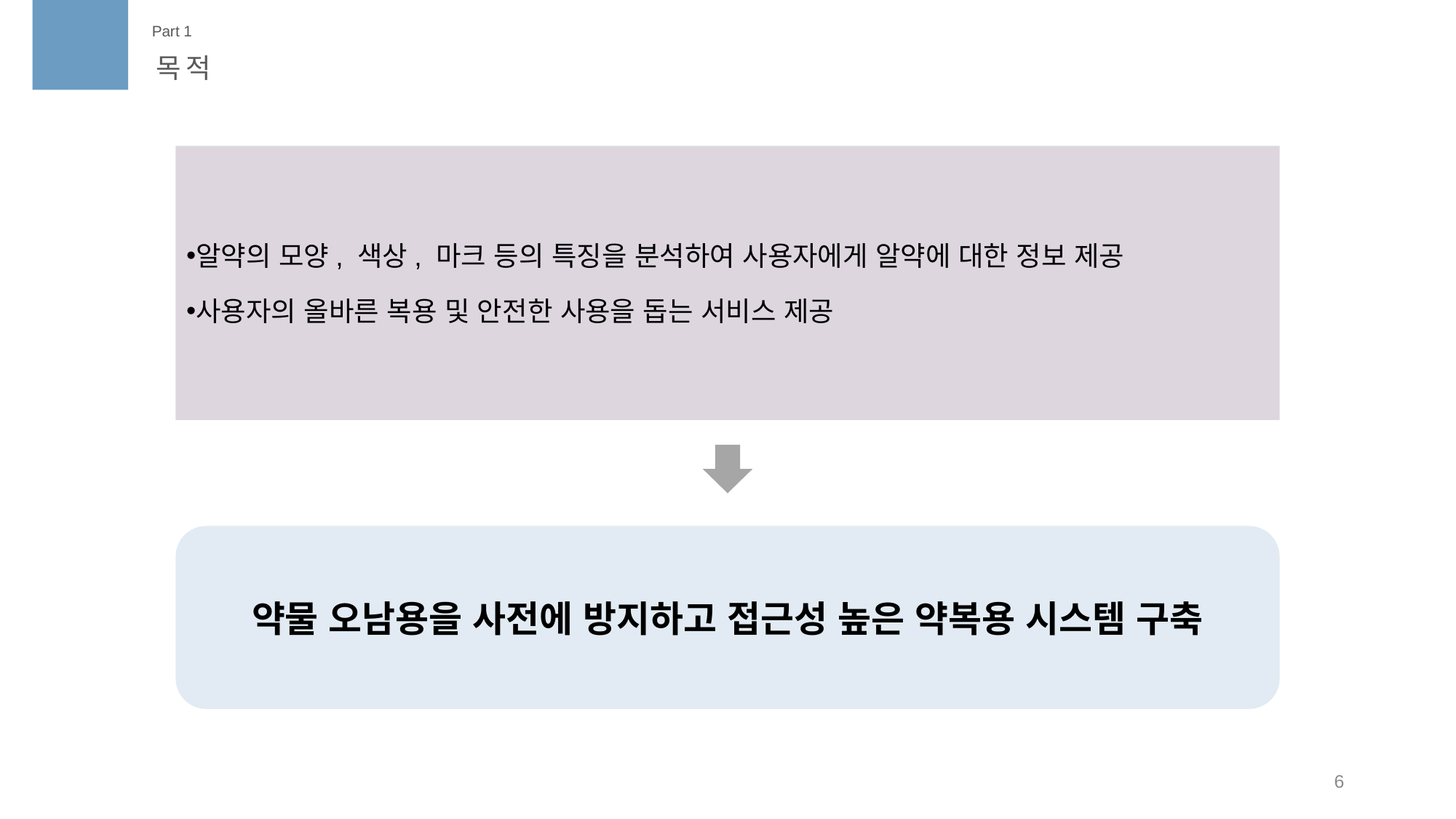

Part 1
목적
알약의 모양, 색상, 마크 등의 특징을 분석하여 사용자에게 알약에 대한 정보 제공
사용자의 올바른 복용 및 안전한 사용을 돕는 서비스 제공

약물 오남용을 사전에 방지하고 접근성 높은 약복용 시스템 구축
6